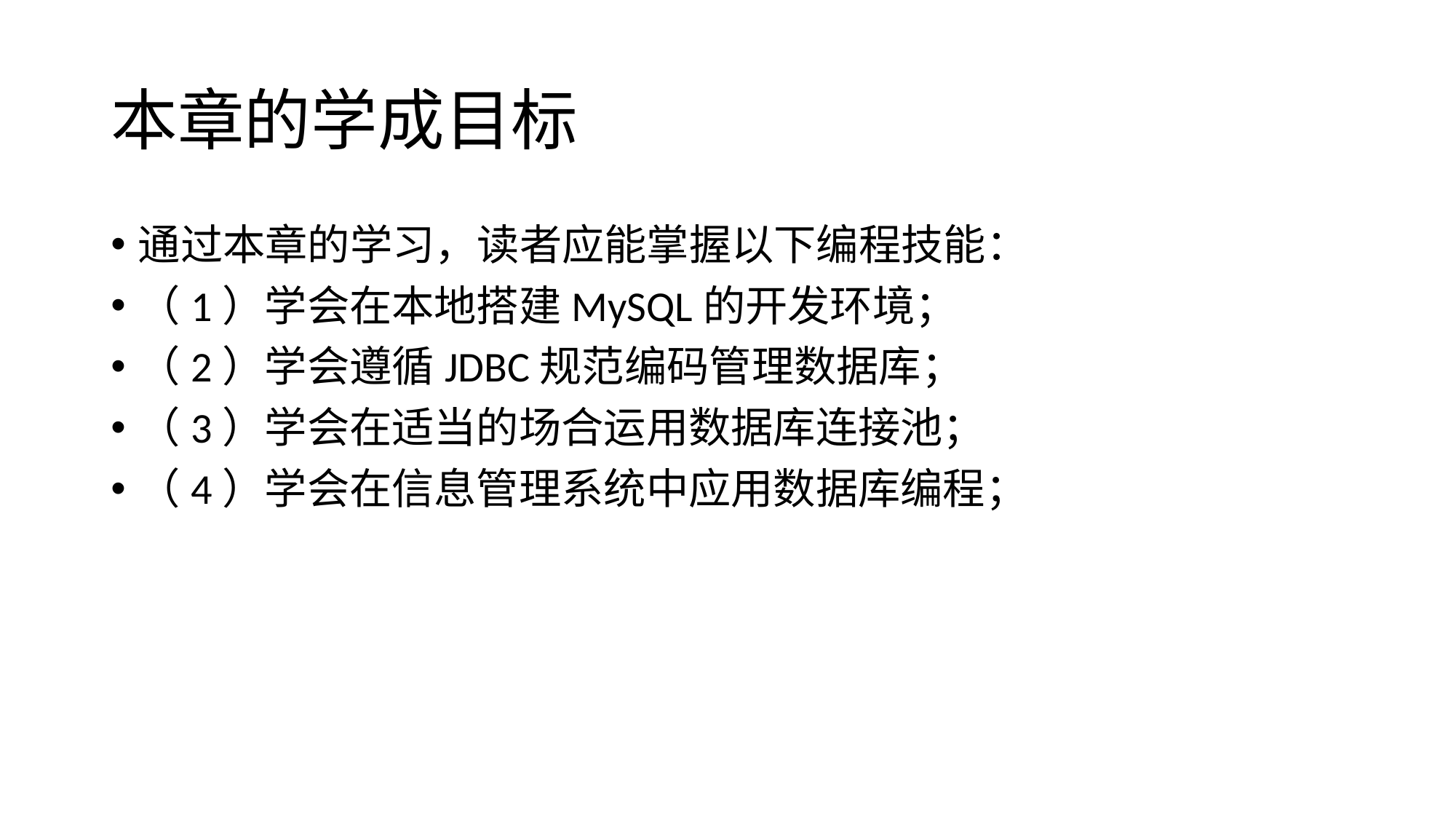

# 本章的学成目标
通过本章的学习，读者应能掌握以下编程技能：
（1）学会在本地搭建MySQL的开发环境；
（2）学会遵循JDBC规范编码管理数据库；
（3）学会在适当的场合运用数据库连接池；
（4）学会在信息管理系统中应用数据库编程；